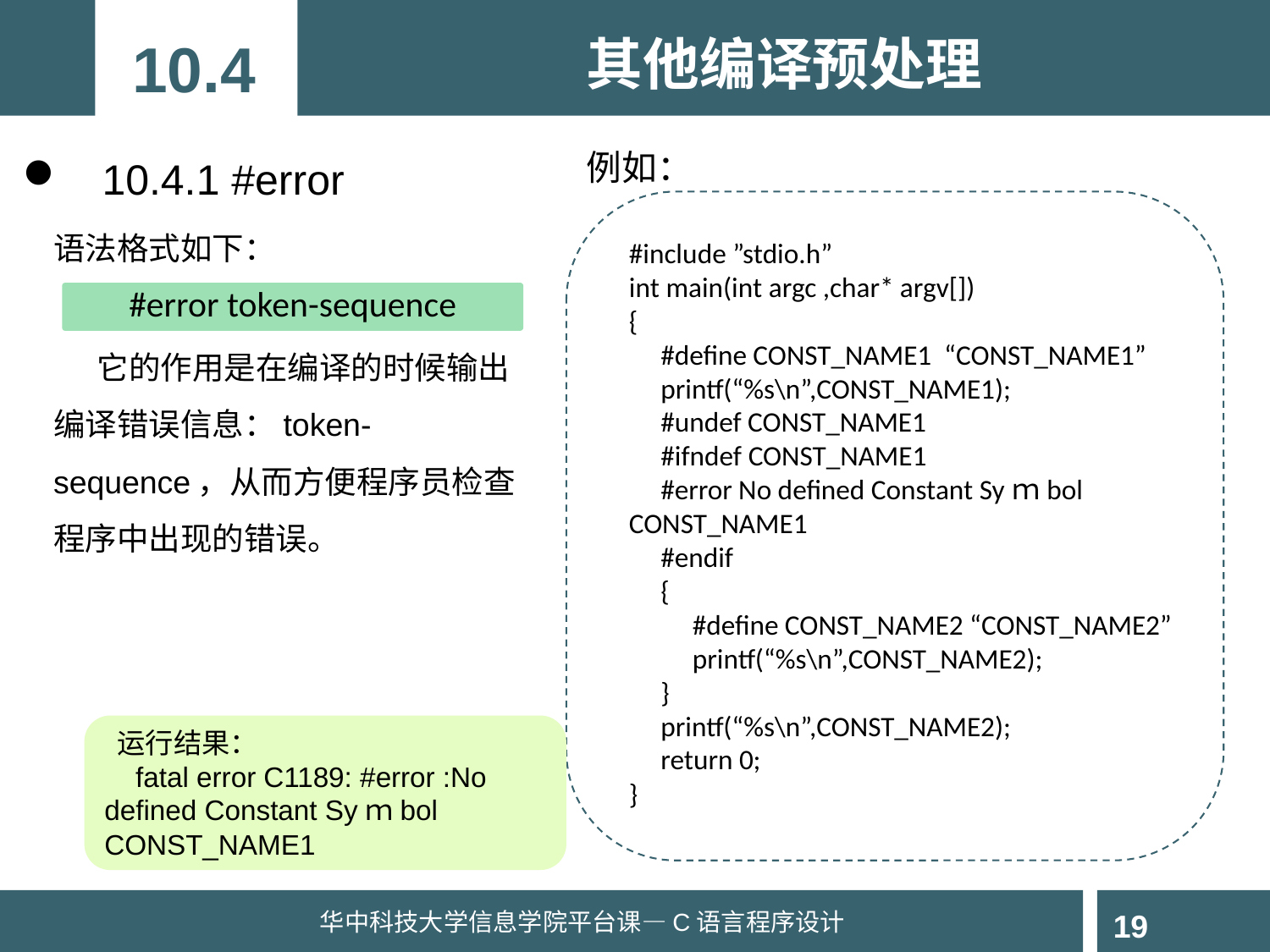

10.4
其他编译预处理
例如：

10.4.1 #error

语法格式如下：

     它的作用是在编译的时候输出编译错误信息：token-sequence，从而方便程序员检查程序中出现的错误。
#include ”stdio.h”
int main(int argc ,char* argv[])
{
     #define CONST_NAME1  “CONST_NAME1”
     printf(“%s\n”,CONST_NAME1);
     #undef CONST_NAME1
     #ifndef CONST_NAME1
     #error No defined Constant Syｍbol CONST_NAME1
     #endif
     {
          #define CONST_NAME2 “CONST_NAME2”
          printf(“%s\n”,CONST_NAME2);
     }
     printf(“%s\n”,CONST_NAME2);
     return 0;
}
#error token-sequence
 运行结果：
    fatal error C1189: #error :No defined Constant Syｍbol CONST_NAME1